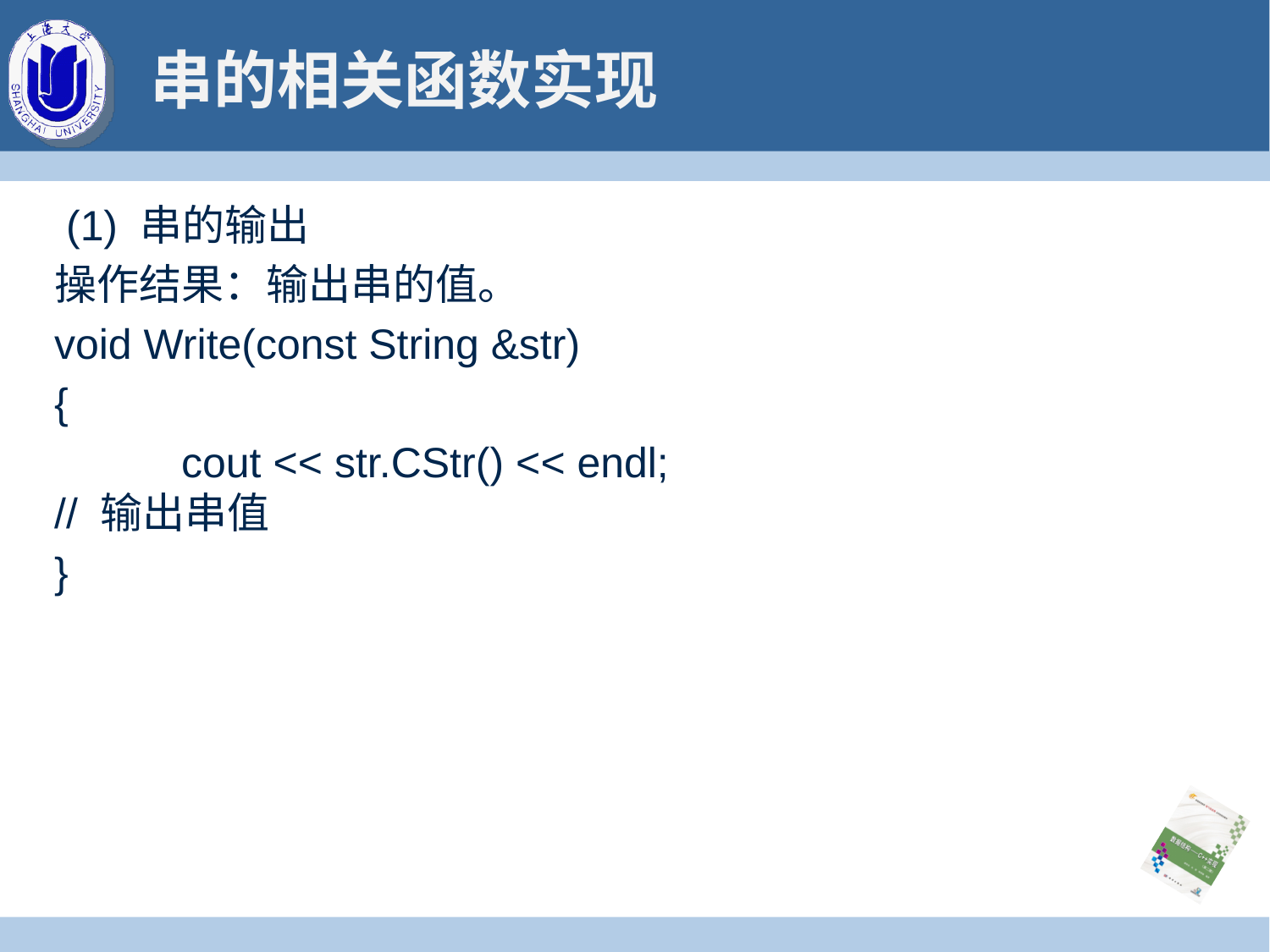

# 串的相关函数实现
 (1) 串的输出
操作结果：输出串的值。
void Write(const String &str)
{
	cout << str.CStr() << endl;				// 输出串值
}